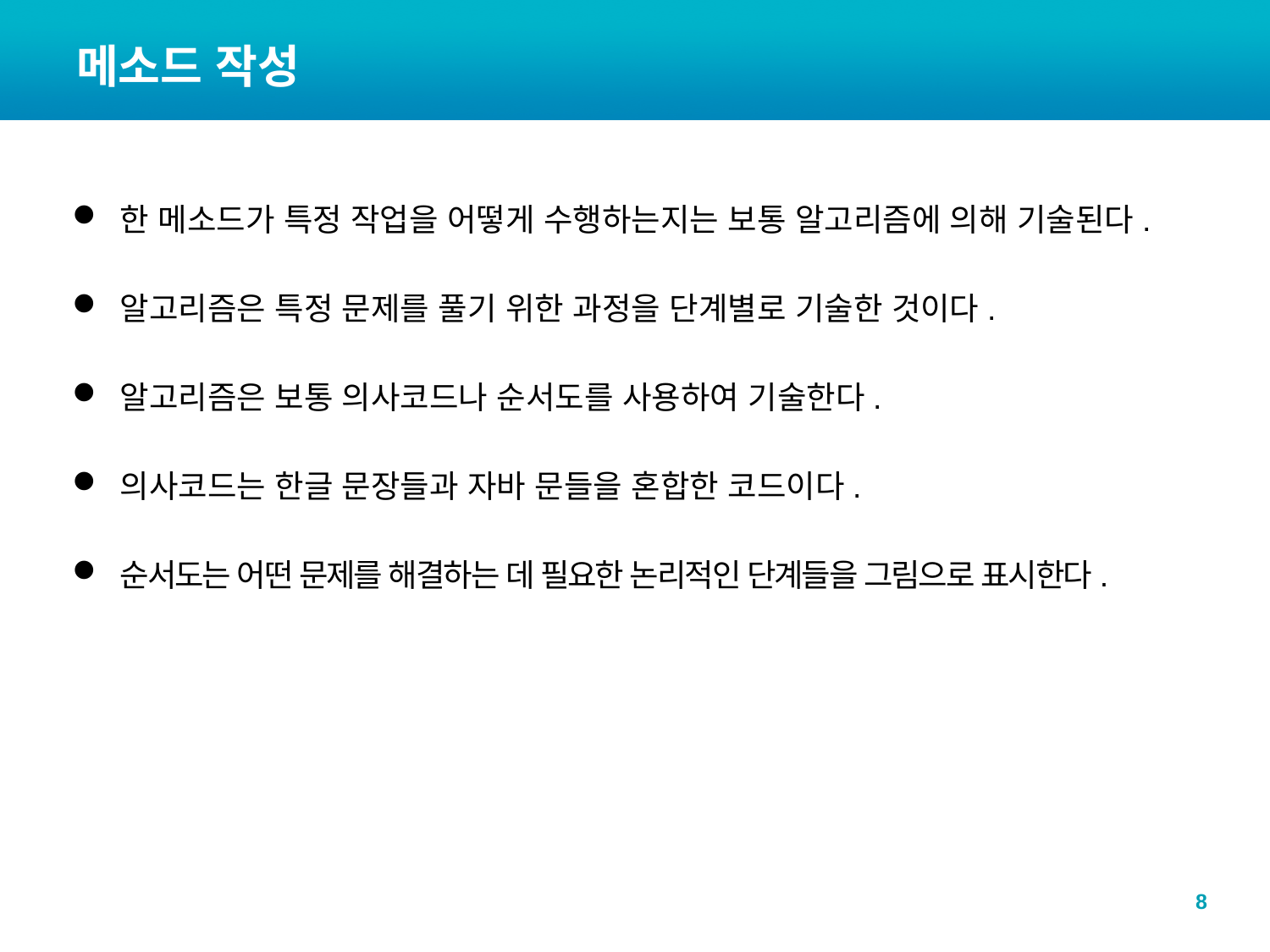

# 메소드 작성

한 메소드가 특정 작업을 어떻게 수행하는지는 보통 알고리즘에 의해 기술된다.

알고리즘은 특정 문제를 풀기 위한 과정을 단계별로 기술한 것이다.

알고리즘은 보통 의사코드나 순서도를 사용하여 기술한다.

의사코드는 한글 문장들과 자바 문들을 혼합한 코드이다.

순서도는 어떤 문제를 해결하는 데 필요한 논리적인 단계들을 그림으로 표시한다.